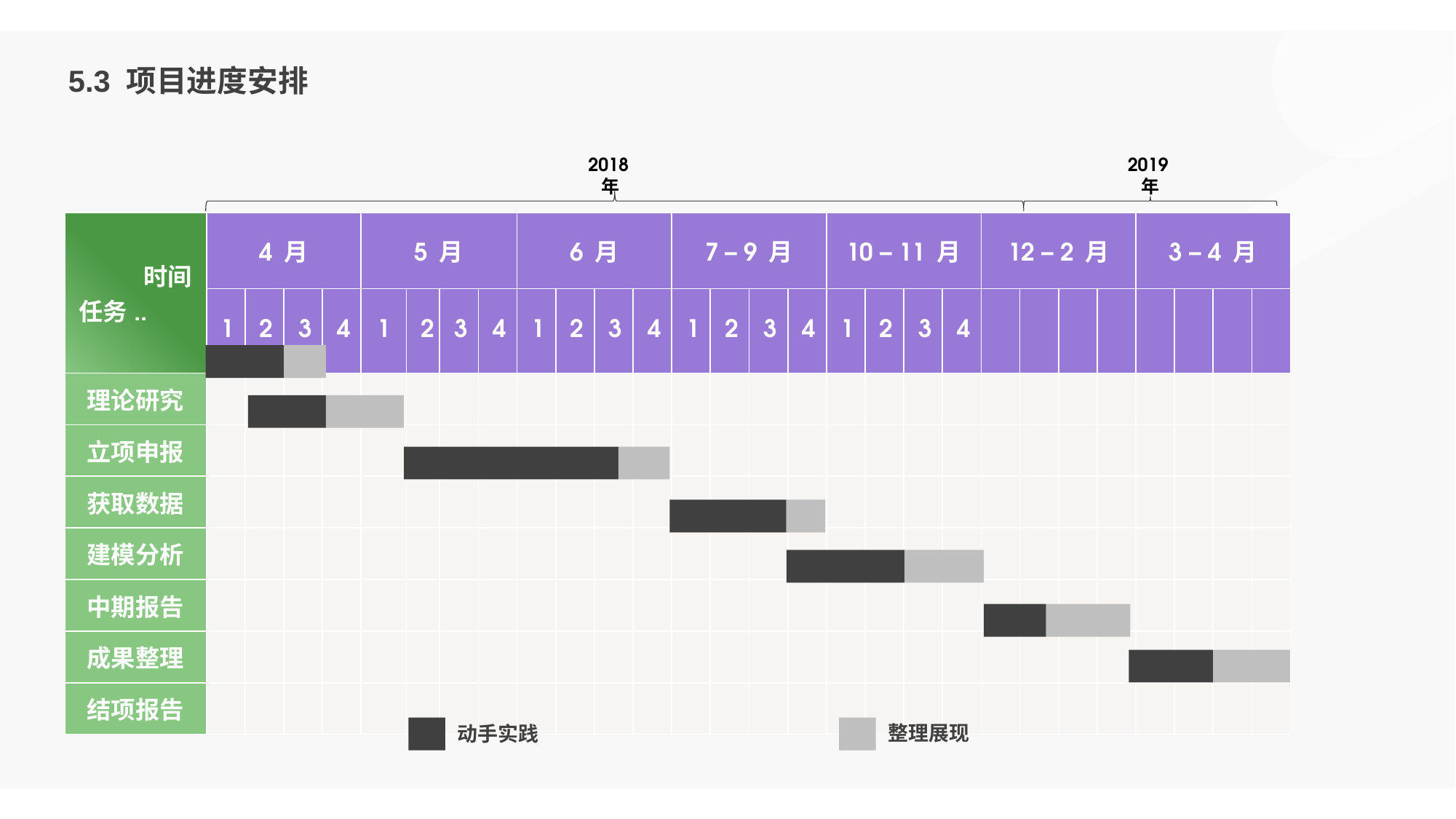

5.3 项目进度安排

2018年
2019年
| 时间 任务.. | 4 月 |  |  |  | 5 月 |  |  |  | 6 月 |  |  |  | 7 – 9 月 |  |  |  | 10 – 11 月 |  |  |  | 12 – 2 月 |  |  |  | 3 – 4 月 |  |  |  |
| --- | --- | --- | --- | --- | --- | --- | --- | --- | --- | --- | --- | --- | --- | --- | --- | --- | --- | --- | --- | --- | --- | --- | --- | --- | --- | --- | --- | --- |
|  | 1 | 2 | 3 | 4 | 1 | 2 | 3 | 4 | 1 | 2 | 3 | 4 | 1 | 2 | 3 | 4 | 1 | 2 | 3 | 4 |  |  |  |  |  |  |  |  |
| 理论研究 |  |  |  |  |  |  |  |  |  |  |  |  |  |  |  |  |  |  |  |  |  |  |  |  |  |  |  |  |
| 立项申报 |  |  |  |  |  |  |  |  |  |  |  |  |  |  |  |  |  |  |  |  |  |  |  |  |  |  |  |  |
| 获取数据 |  |  |  |  |  |  |  |  |  |  |  |  |  |  |  |  |  |  |  |  |  |  |  |  |  |  |  |  |
| 建模分析 |  |  |  |  |  |  |  |  |  |  |  |  |  |  |  |  |  |  |  |  |  |  |  |  |  |  |  |  |
| 中期报告 |  |  |  |  |  |  |  |  |  |  |  |  |  |  |  |  |  |  |  |  |  |  |  |  |  |  |  |  |
| 成果整理 |  |  |  |  |  |  |  |  |  |  |  |  |  |  |  |  |  |  |  |  |  |  |  |  |  |  |  |  |
| 结项报告 |  |  |  |  |  |  |  |  |  |  |  |  |  |  |  |  |  |  |  |  |  |  |  |  |  |  |  |  |

整理展现

动手实践